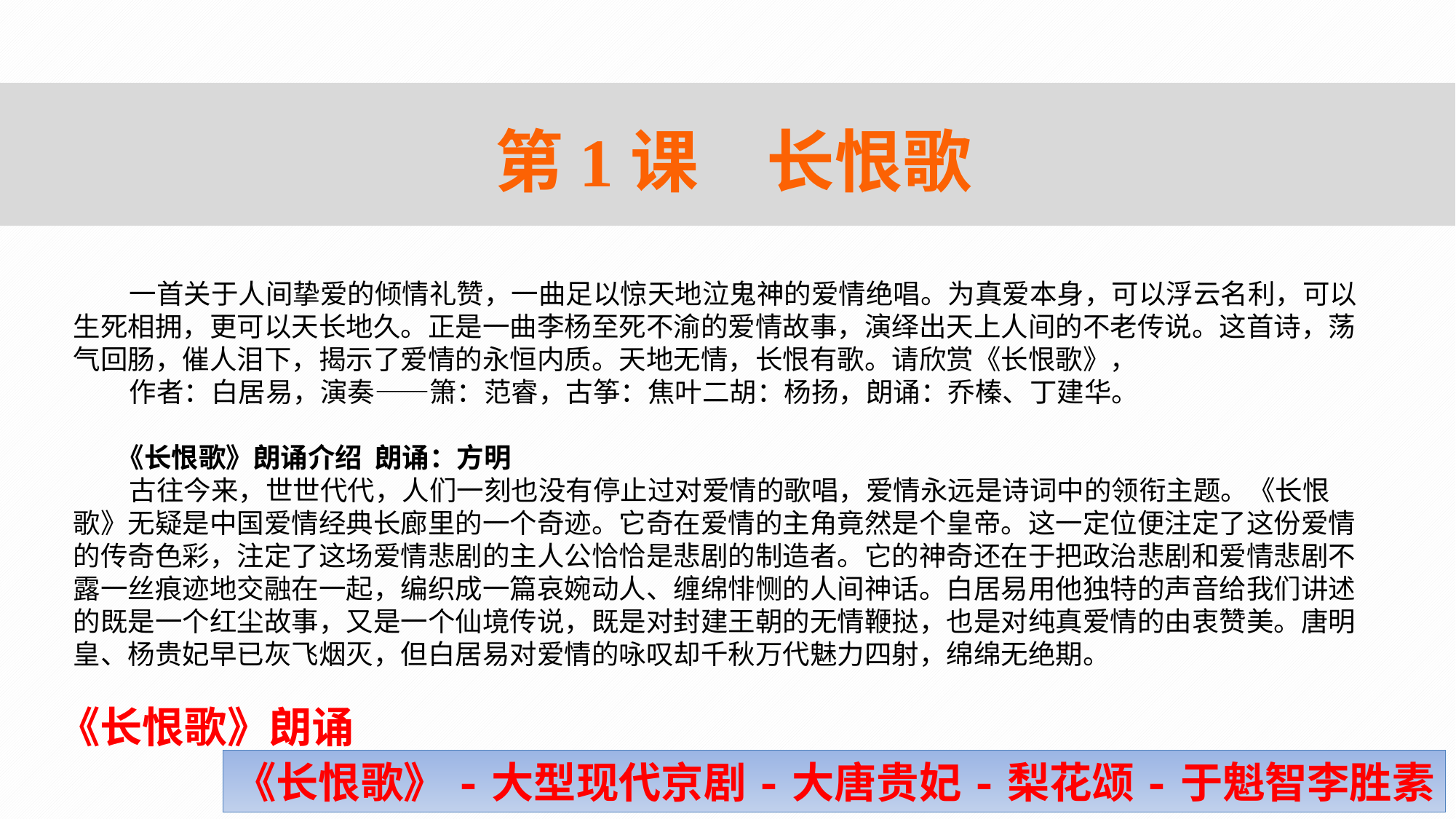

第1课　长恨歌

        一首关于人间挚爱的倾情礼赞，一曲足以惊天地泣鬼神的爱情绝唱。为真爱本身，可以浮云名利，可以生死相拥，更可以天长地久。正是一曲李杨至死不渝的爱情故事，演绎出天上人间的不老传说。这首诗，荡气回肠，催人泪下，揭示了爱情的永恒内质。天地无情，长恨有歌。请欣赏《长恨歌》，
        作者：白居易，演奏——箫：范睿，古筝：焦叶二胡：杨扬，朗诵：乔榛、丁建华。

      《长恨歌》朗诵介绍  朗诵：方明
        古往今来，世世代代，人们一刻也没有停止过对爱情的歌唱，爱情永远是诗词中的领衔主题。《长恨歌》无疑是中国爱情经典长廊里的一个奇迹。它奇在爱情的主角竟然是个皇帝。这一定位便注定了这份爱情的传奇色彩，注定了这场爱情悲剧的主人公恰恰是悲剧的制造者。它的神奇还在于把政治悲剧和爱情悲剧不露一丝痕迹地交融在一起，编织成一篇哀婉动人、缠绵悱恻的人间神话。白居易用他独特的声音给我们讲述的既是一个红尘故事，又是一个仙境传说，既是对封建王朝的无情鞭挞，也是对纯真爱情的由衷赞美。唐明皇、杨贵妃早已灰飞烟灭，但白居易对爱情的咏叹却千秋万代魅力四射，绵绵无绝期。
《长恨歌》朗诵
《长恨歌》-大型现代京剧-大唐贵妃-梨花颂-于魁智李胜素